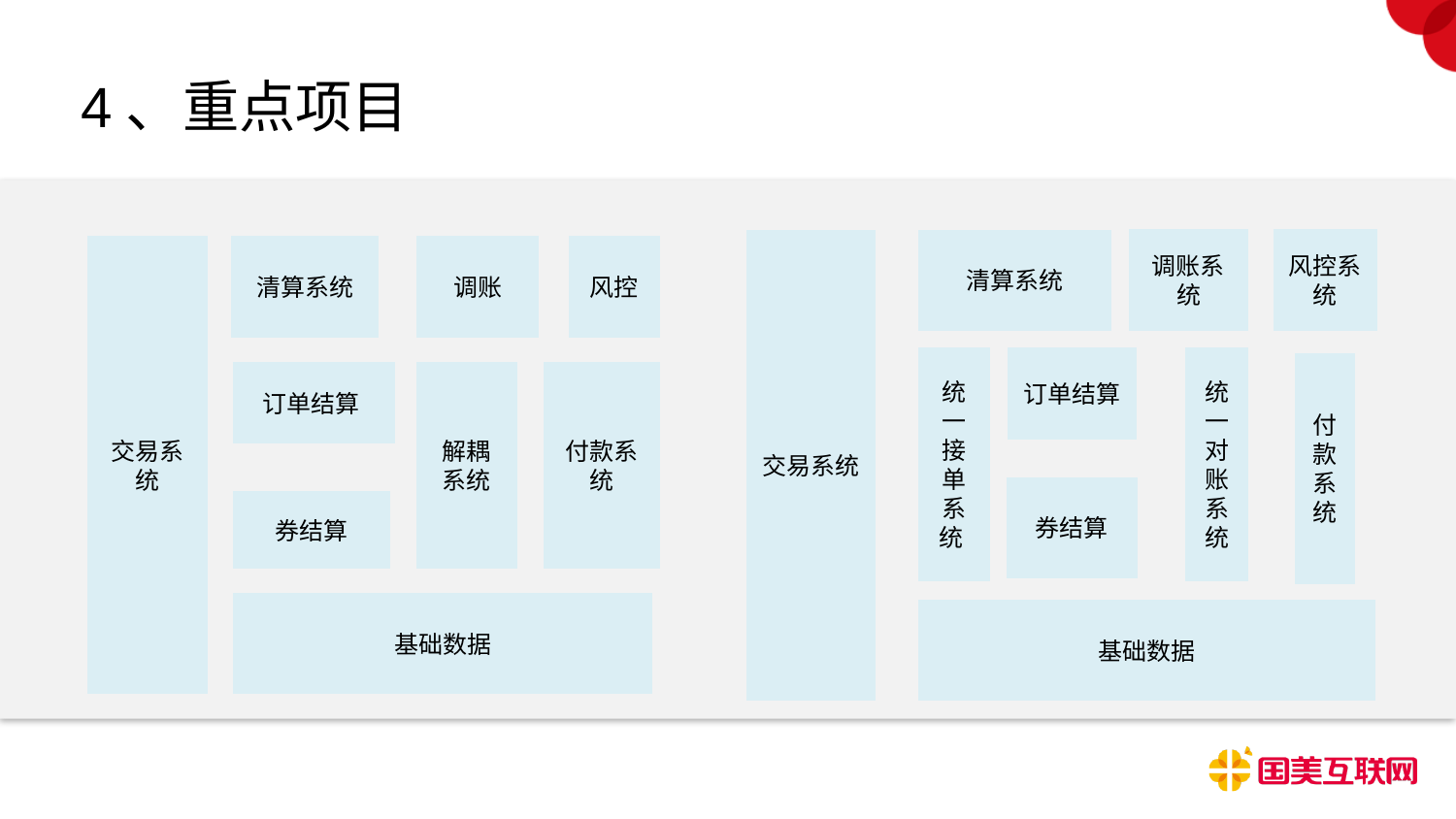

# 4、重点项目
调账系统
风控系统
交易系统
清算系统
统一接单系统
订单结算
付款系统
券结算
基础数据
统一对账系统
交易系统
订单结算
付款系统
券结算
基础数据
清算系统
调账
风控
解耦系统